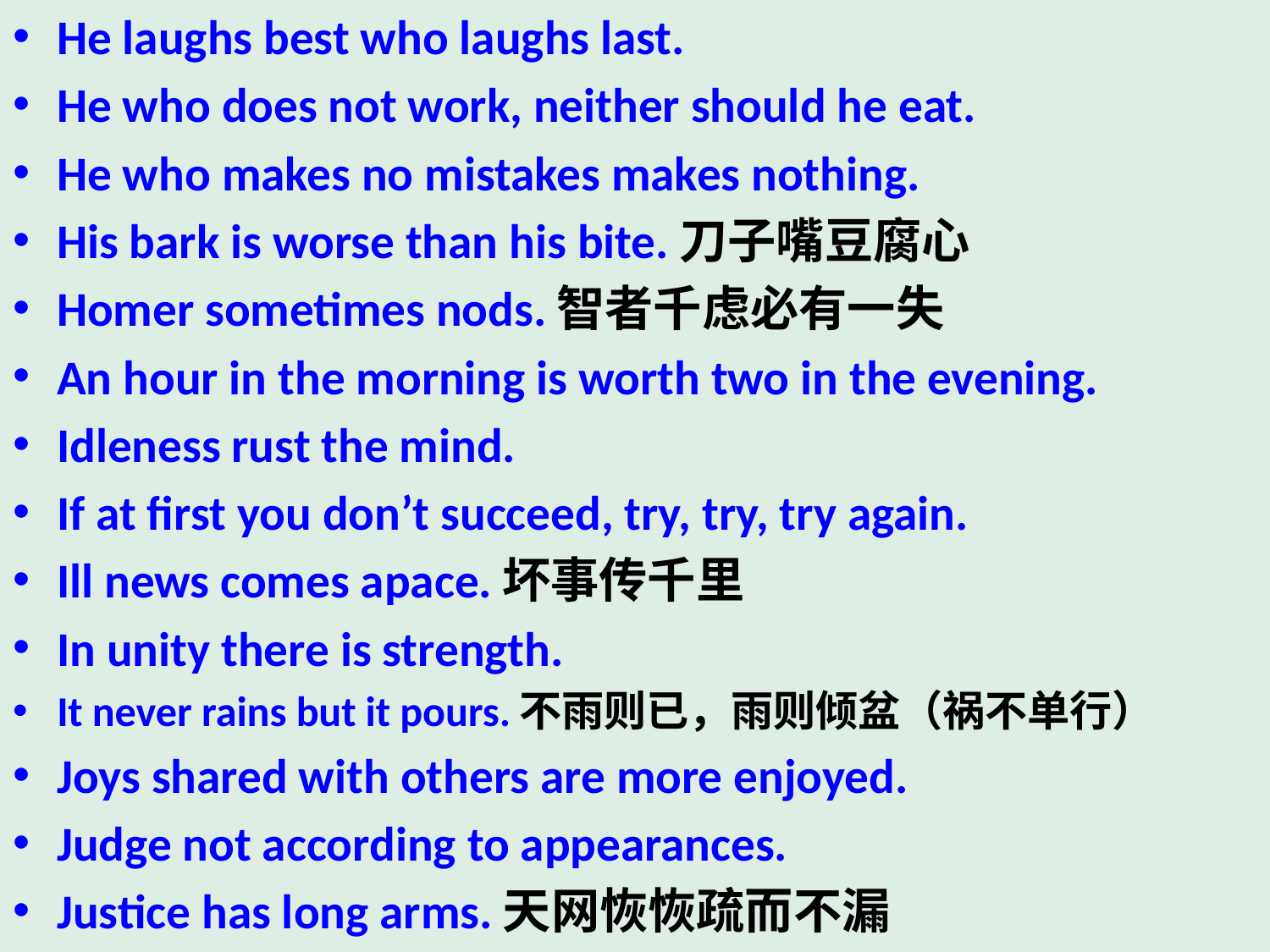

He laughs best who laughs last.
He who does not work, neither should he eat.
He who makes no mistakes makes nothing.
His bark is worse than his bite.刀子嘴豆腐心
Homer sometimes nods.智者千虑必有一失
An hour in the morning is worth two in the evening.
Idleness rust the mind.
If at first you don’t succeed, try, try, try again.
Ill news comes apace.坏事传千里
In unity there is strength.
It never rains but it pours.不雨则已，雨则倾盆（祸不单行）
Joys shared with others are more enjoyed.
Judge not according to appearances.
Justice has long arms.天网恢恢疏而不漏